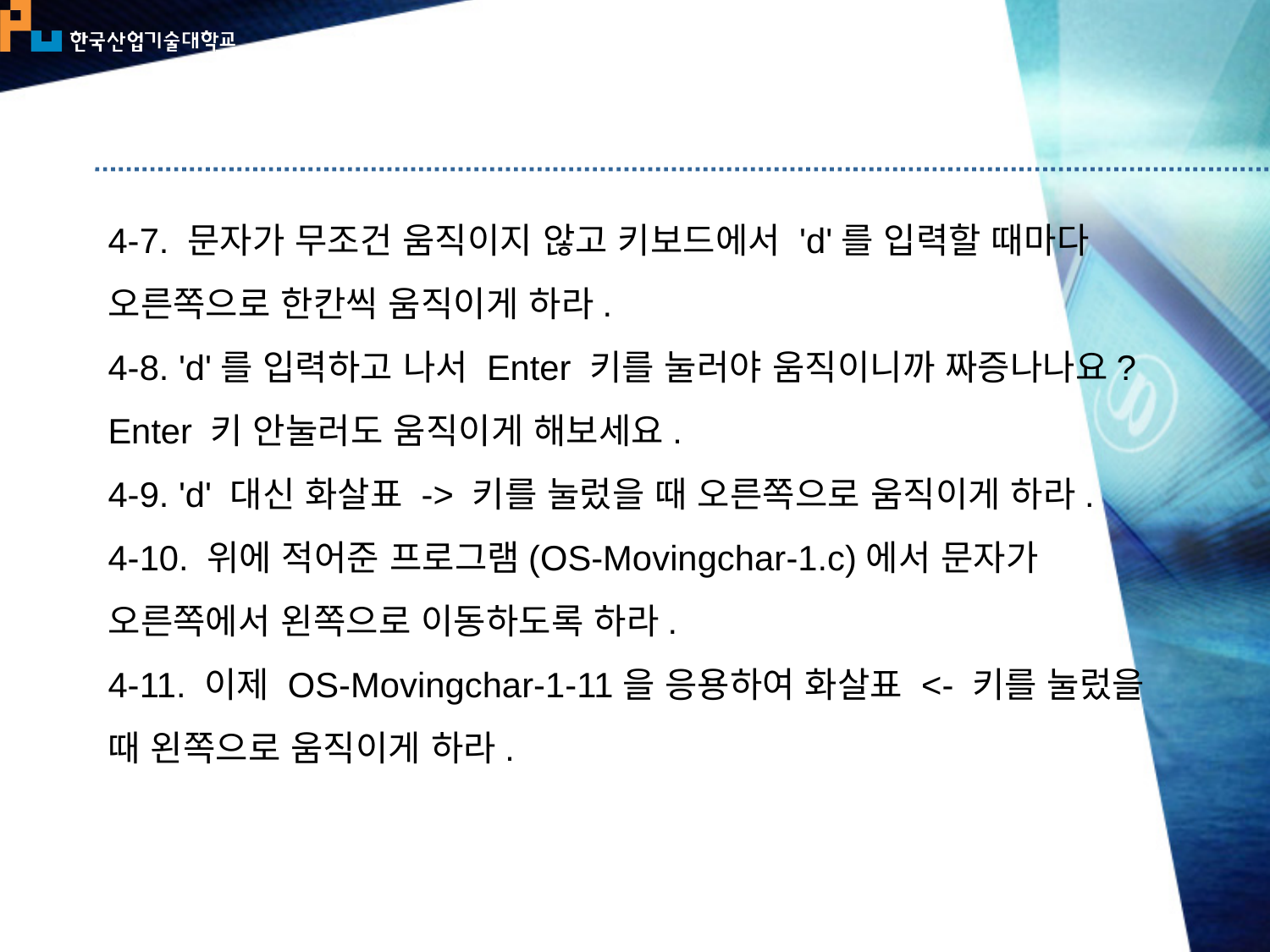

#
4-7. 문자가 무조건 움직이지 않고 키보드에서 'd'를 입력할 때마다 오른쪽으로 한칸씩 움직이게 하라.
4-8. 'd'를 입력하고 나서 Enter 키를 눌러야 움직이니까 짜증나나요? Enter 키 안눌러도 움직이게 해보세요.
4-9. 'd' 대신 화살표 -> 키를 눌렀을 때 오른쪽으로 움직이게 하라.
4-10. 위에 적어준 프로그램(OS-Movingchar-1.c)에서 문자가 오른쪽에서 왼쪽으로 이동하도록 하라.
4-11. 이제 OS-Movingchar-1-11을 응용하여 화살표 <- 키를 눌렀을 때 왼쪽으로 움직이게 하라.